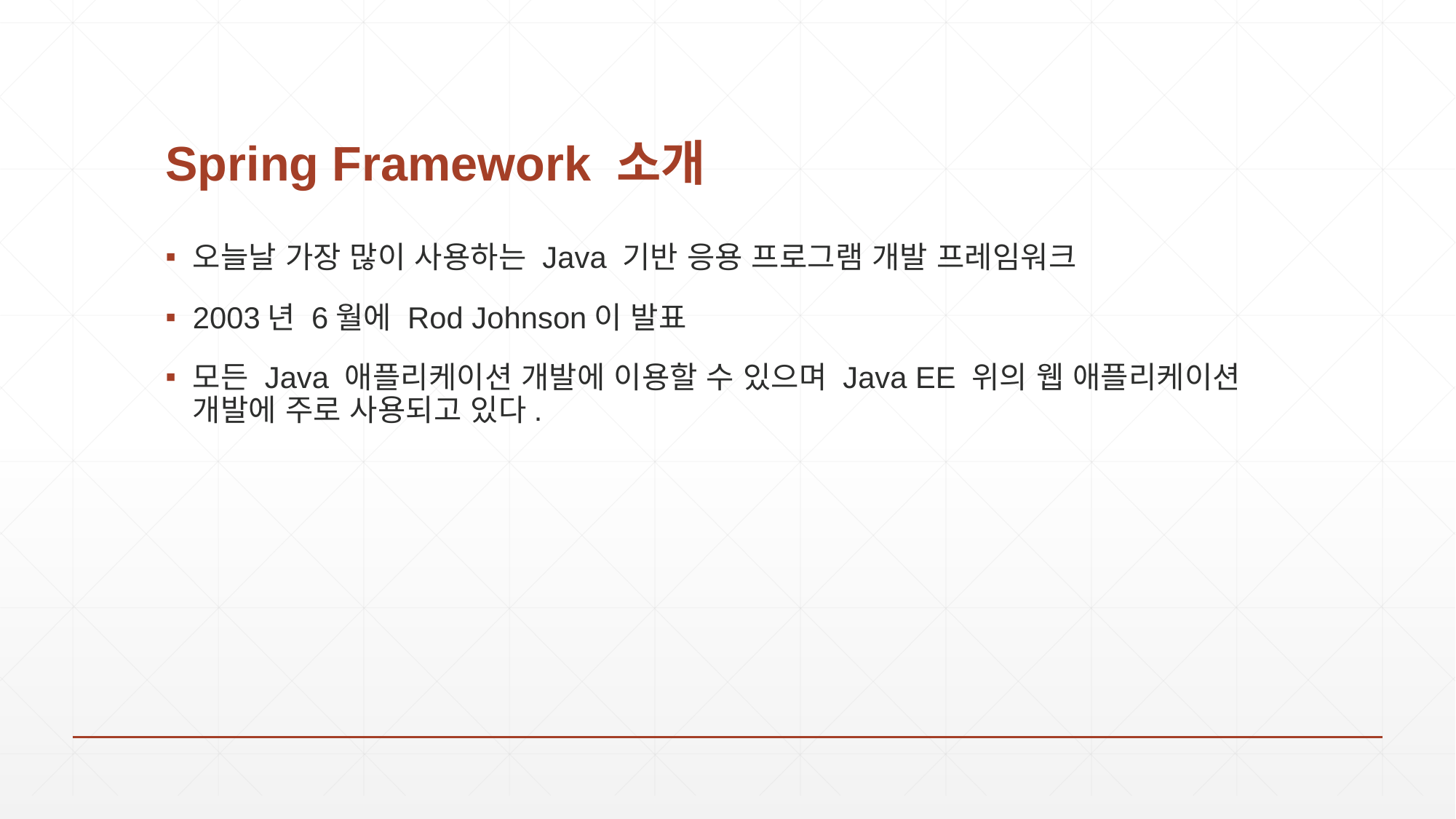

# Spring Framework 소개
오늘날 가장 많이 사용하는 Java 기반 응용 프로그램 개발 프레임워크
2003년 6월에 Rod Johnson이 발표
모든 Java 애플리케이션 개발에 이용할 수 있으며 Java EE 위의 웹 애플리케이션 개발에 주로 사용되고 있다.